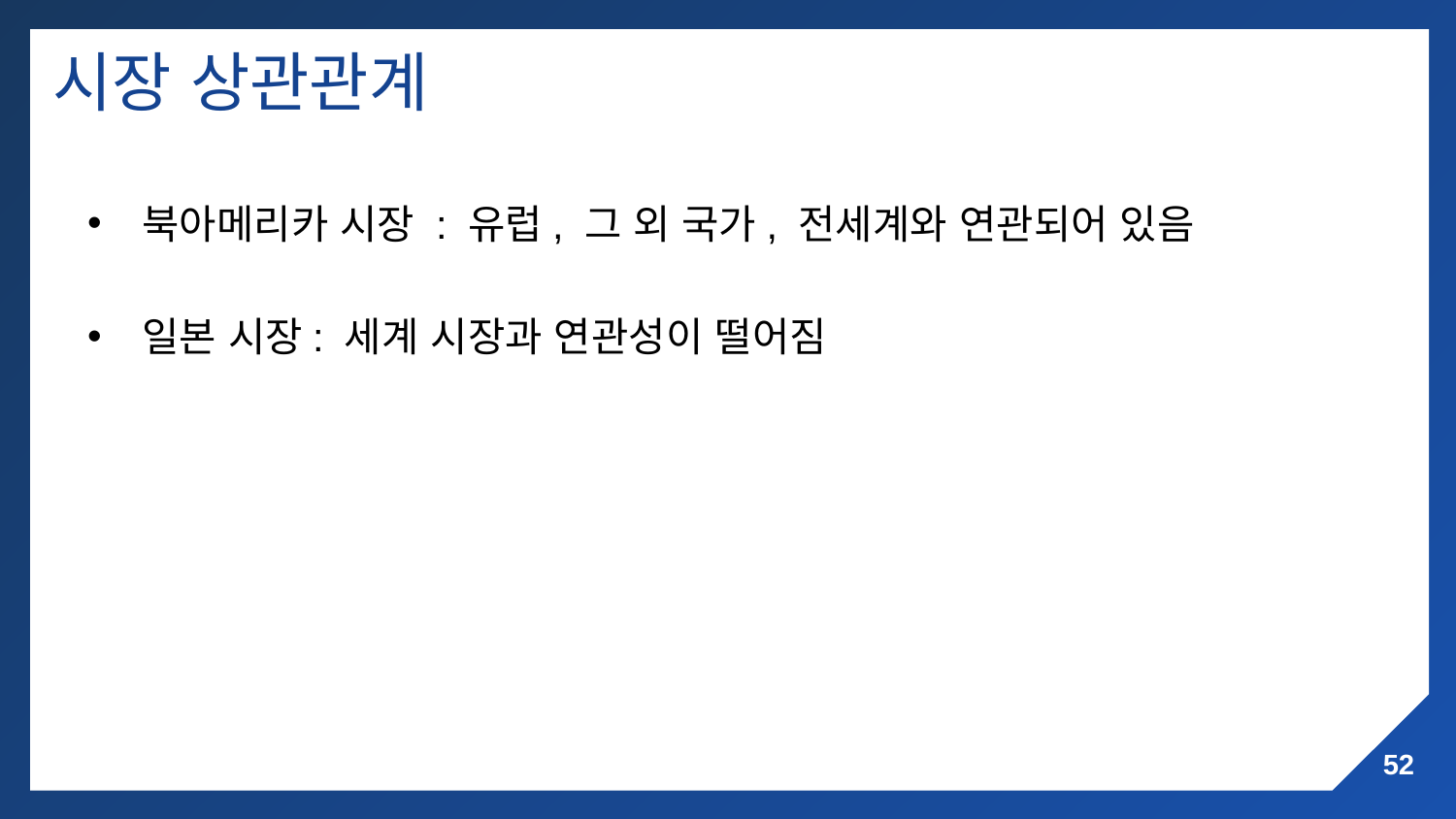

# 시장 상관관계
북아메리카 시장 : 유럽, 그 외 국가, 전세계와 연관되어 있음

일본 시장: 세계 시장과 연관성이 떨어짐
52